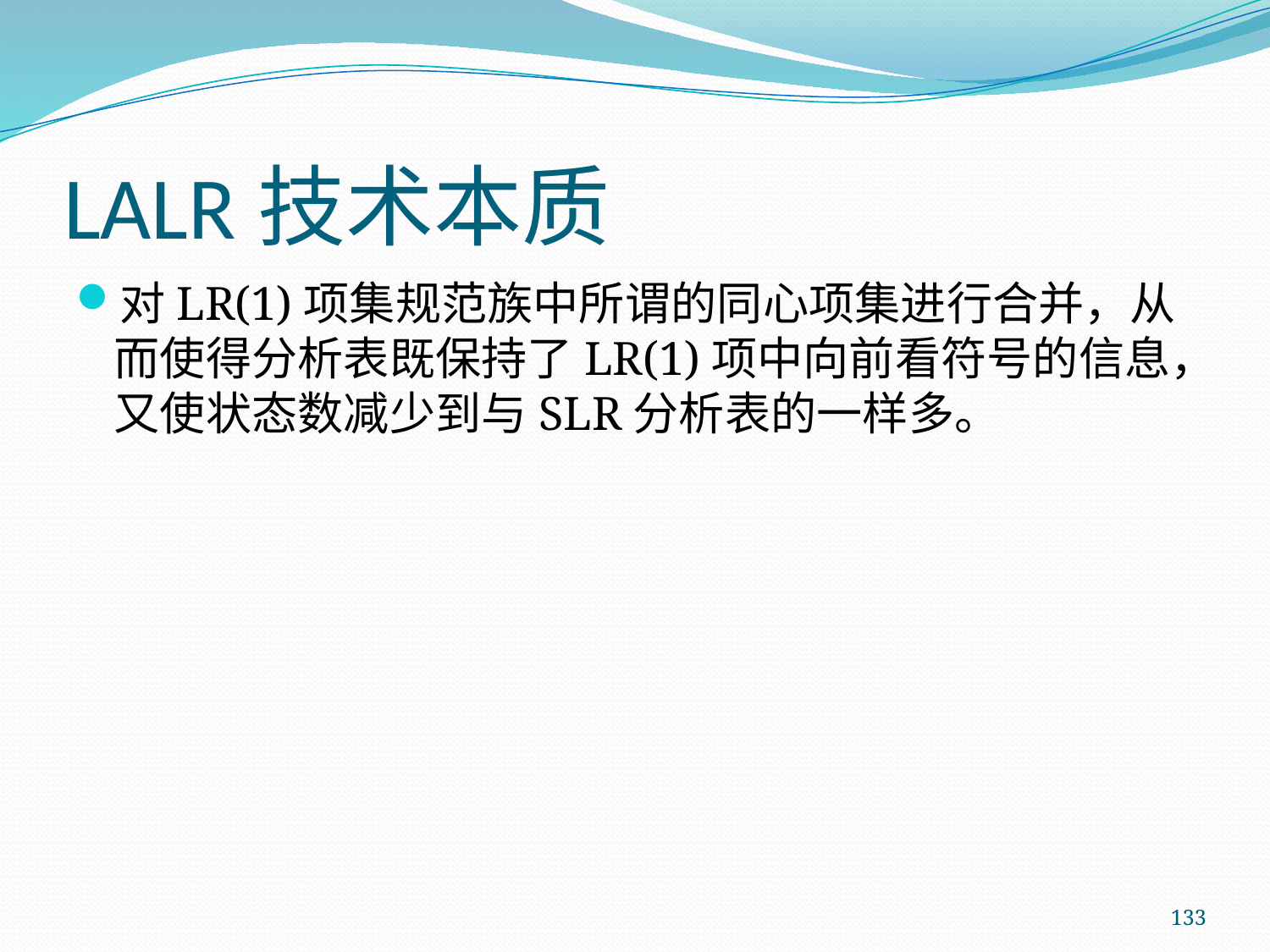

# LALR技术本质
对LR(1)项集规范族中所谓的同心项集进行合并，从而使得分析表既保持了LR(1)项中向前看符号的信息，又使状态数减少到与SLR分析表的一样多。
133